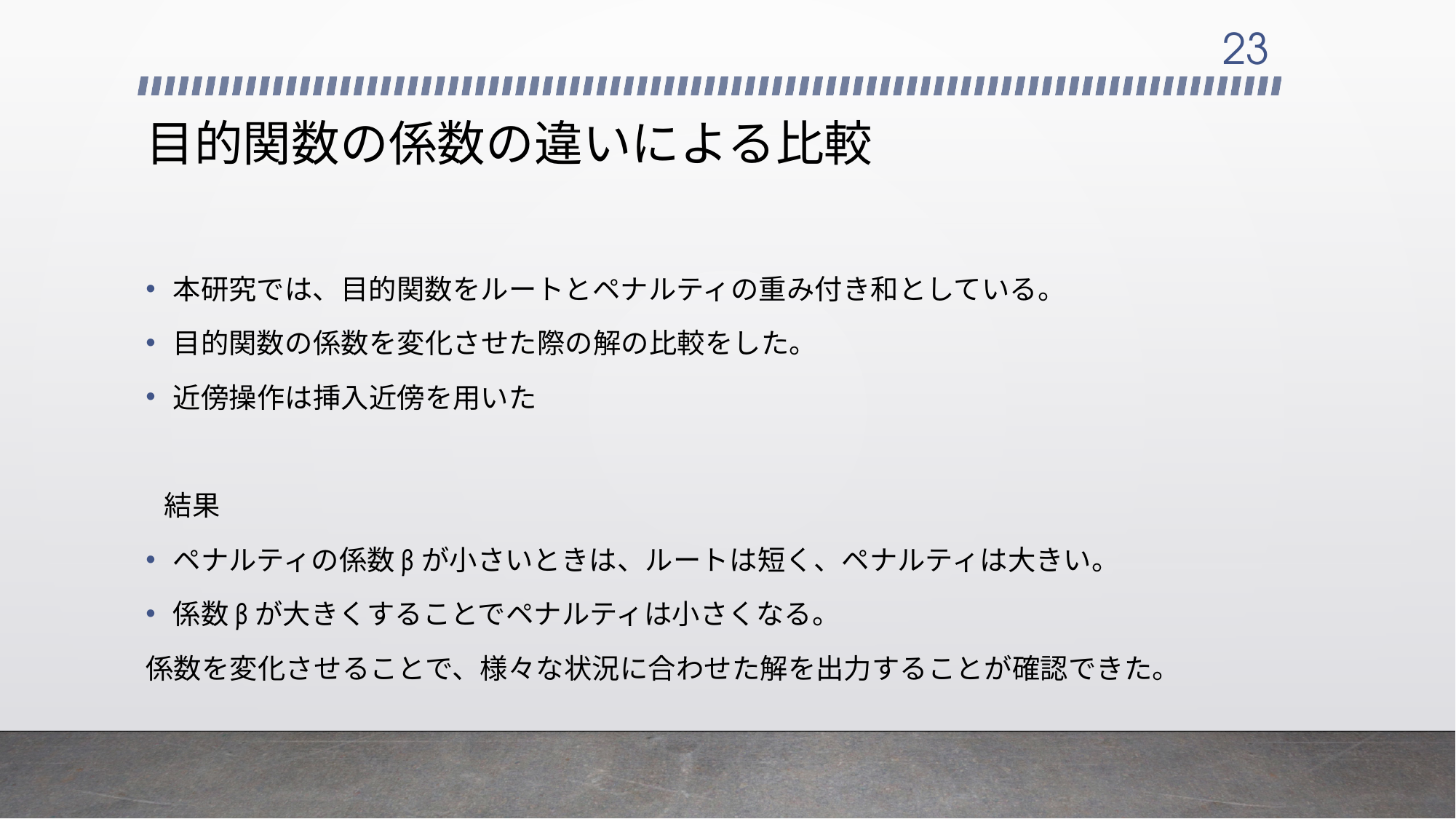

23
# 目的関数の係数の違いによる比較
本研究では、目的関数をルートとペナルティの重み付き和としている。
目的関数の係数を変化させた際の解の比較をした。
近傍操作は挿入近傍を用いた

  結果
ペナルティの係数βが小さいときは、ルートは短く、ペナルティは大きい。
係数βが大きくすることでペナルティは小さくなる。
係数を変化させることで、様々な状況に合わせた解を出力することが確認できた。